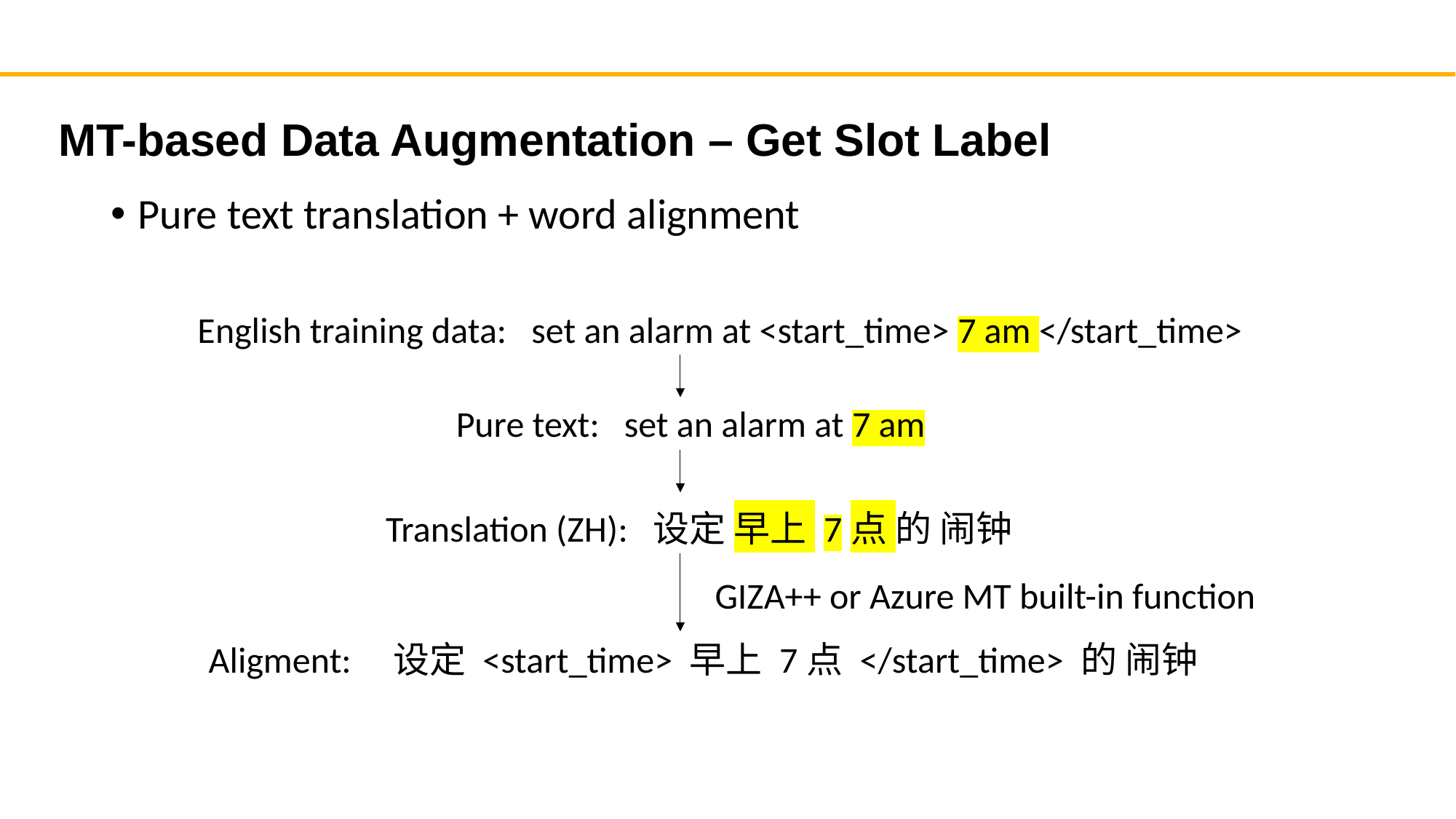

MT-based Data Augmentation – Get Slot Label
Pure text translation + word alignment
English training data:   set an alarm at <start_time> 7 am </start_time>
Pure text:   set an alarm at 7 am
Translation (ZH):  设定 早上 7点 的 闹钟
GIZA++ or Azure MT built-in function
Aligment:    设定 <start_time> 早上 7点 </start_time> 的 闹钟